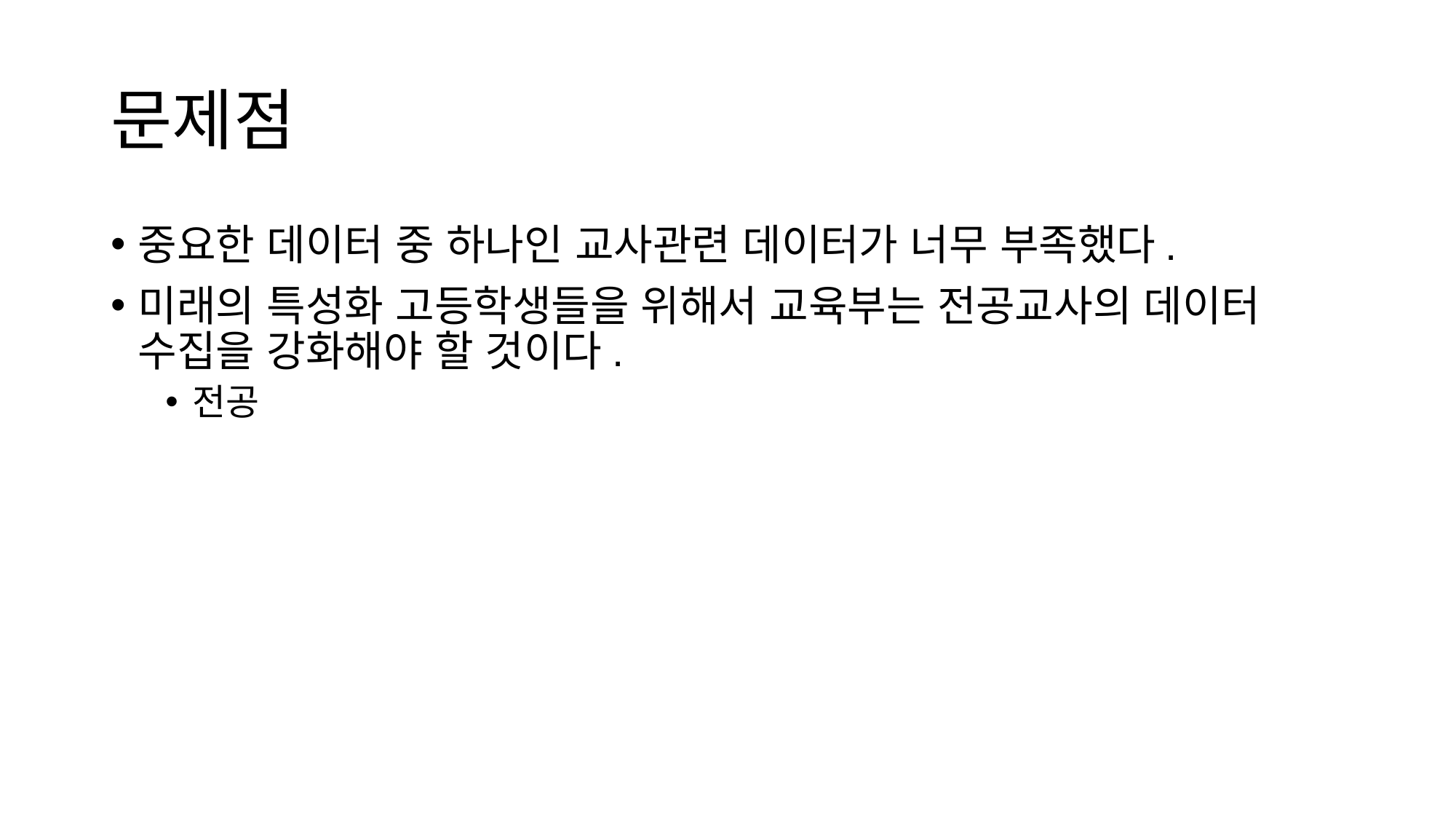

# 문제점
중요한 데이터 중 하나인 교사관련 데이터가 너무 부족했다.
미래의 특성화 고등학생들을 위해서 교육부는 전공교사의 데이터 수집을 강화해야 할 것이다.
전공